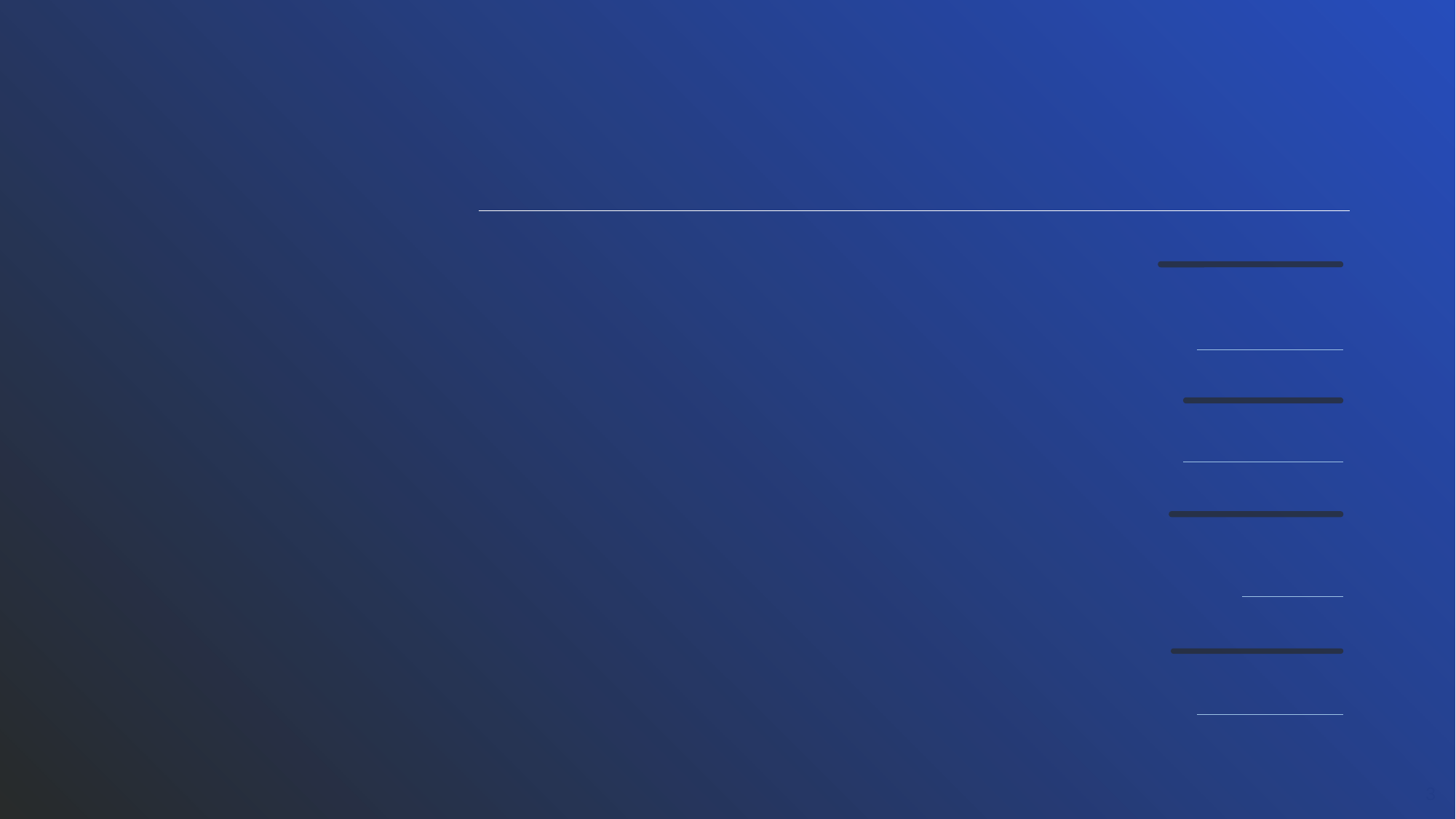

2018  신규  브랜드 런칭  캠페인 제안서
INDEX
1. SITUATION
① 브랜드의 탄생
② 브랜드 시장 분석
③ 우리가 공략할 타깃은
2. MESSAGE
① 무엇을 말할 것인가?
② 어떻게 전달할 것인가?
3. STRATEGY
① 브랜드런칭 전략
② 제품출시 전략
③ KPI / 예산
4. APPENDIX
① 추가홍보방안
② 제안사 레퍼런스 소개

3